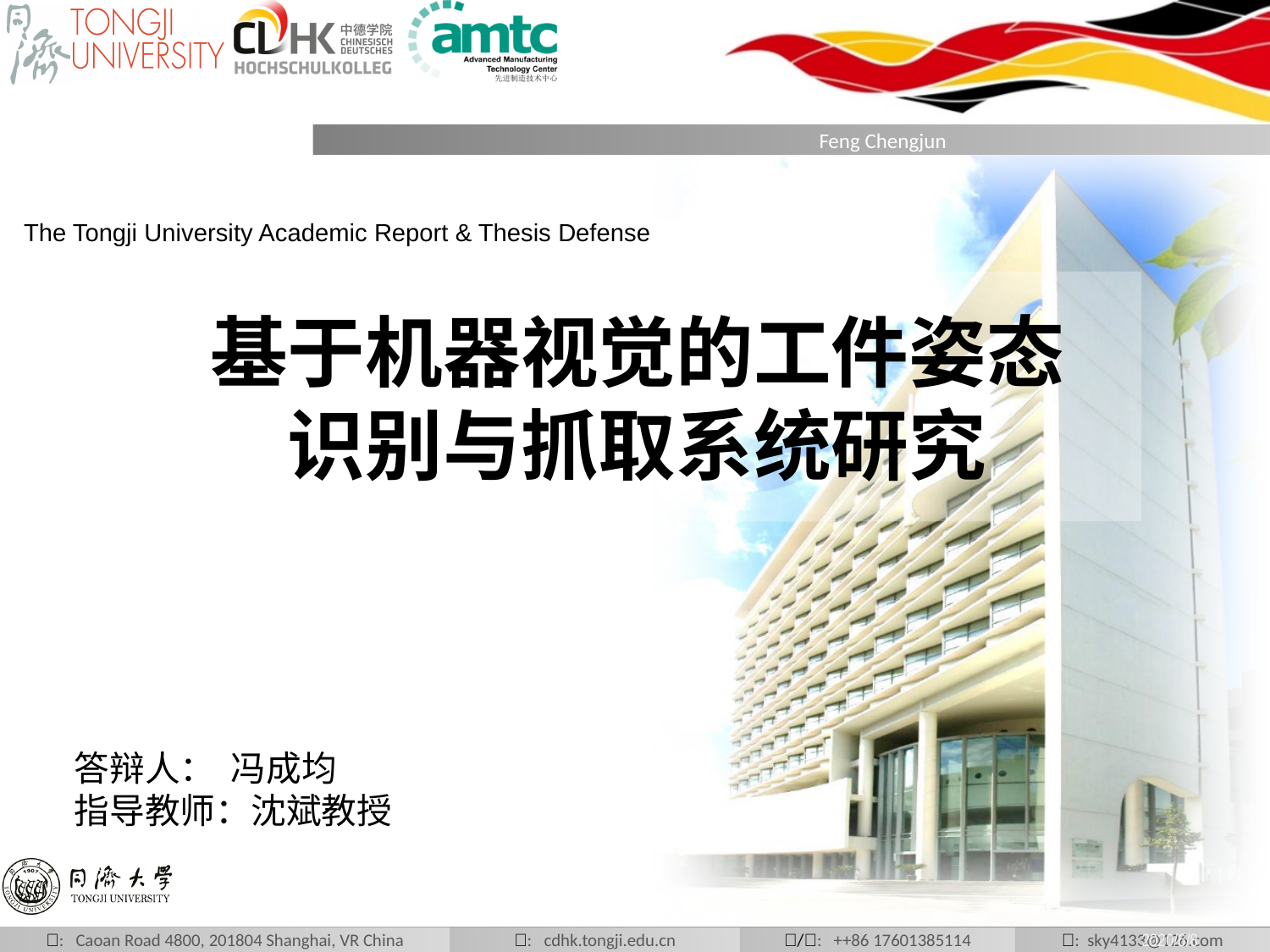

The Tongji University Academic Report & Thesis Defense
# 基于机器视觉的工件姿态 识别与抓取系统研究

答辩人：  冯成均
指导教师：沈斌教授
2020/6/8